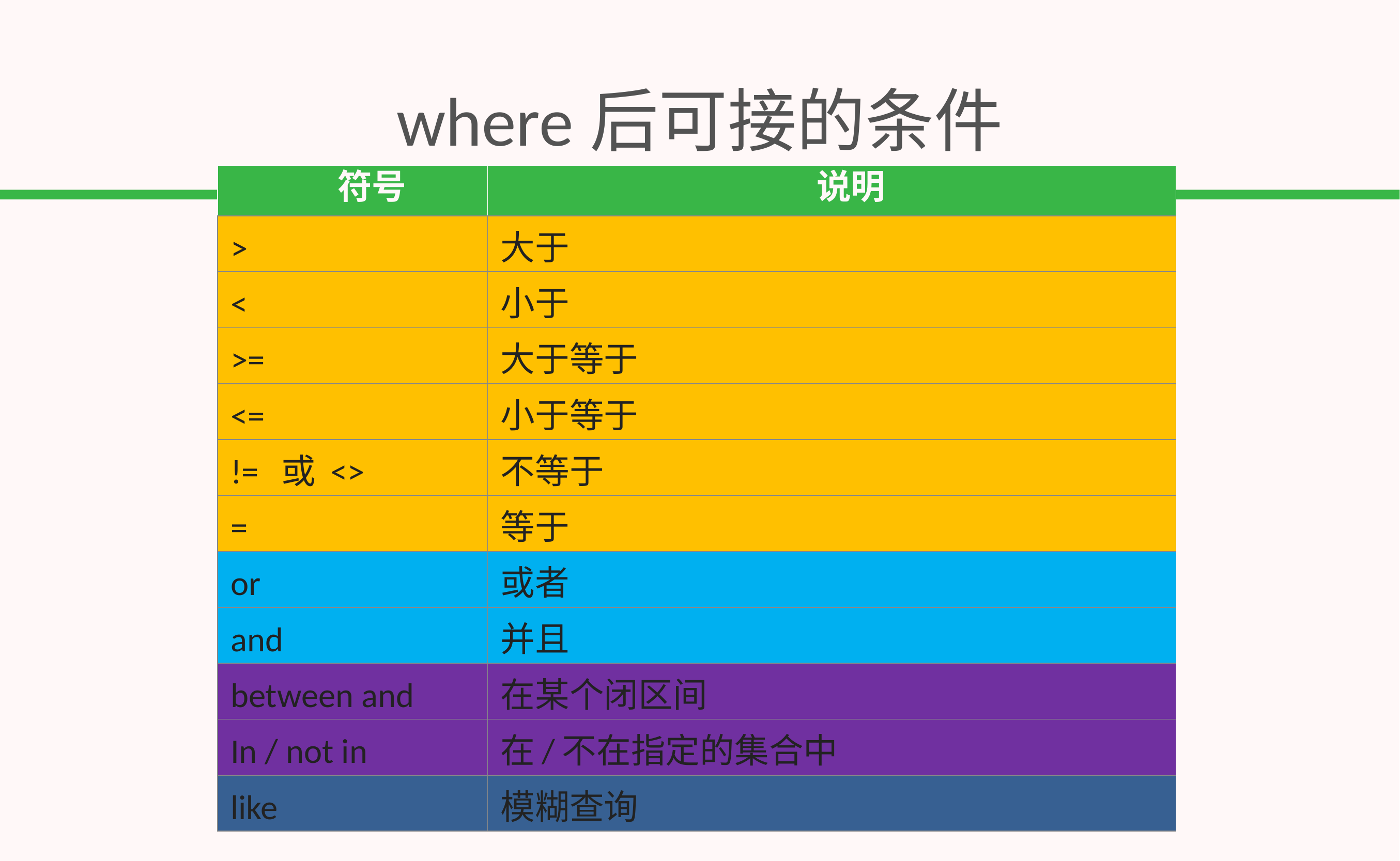

# where后可接的条件
| 符号 | 说明 |
| --- | --- |
| > | 大于 |
| < | 小于 |
| >= | 大于等于 |
| <= | 小于等于 |
| != 或 <> | 不等于 |
| = | 等于 |
| or | 或者 |
| and | 并且 |
| between and | 在某个闭区间 |
| In / not in | 在/不在指定的集合中 |
| like | 模糊查询 |